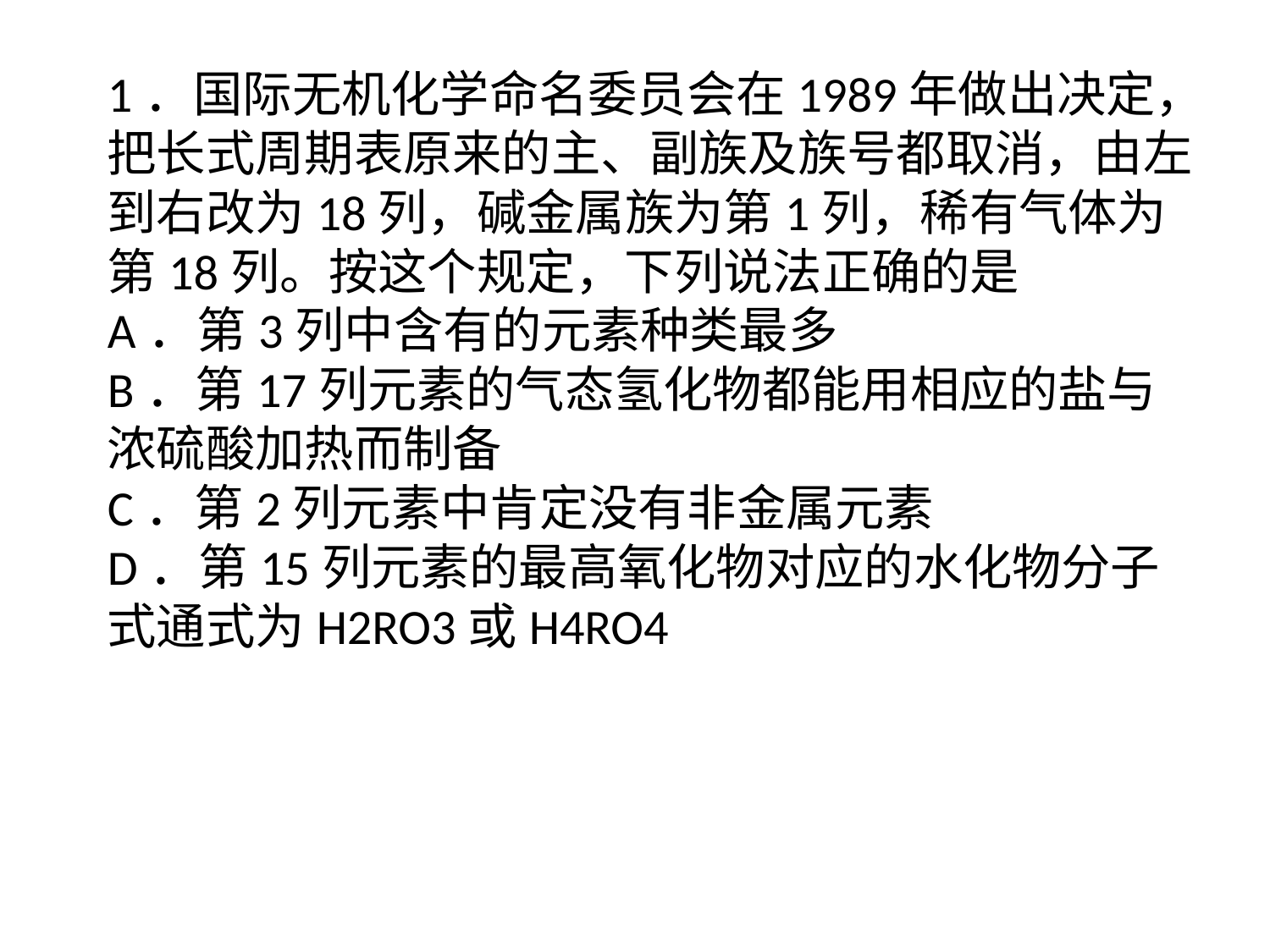

1．国际无机化学命名委员会在1989年做出决定，把长式周期表原来的主、副族及族号都取消，由左到右改为18列，碱金属族为第1列，稀有气体为第18列。按这个规定，下列说法正确的是
A．第3列中含有的元素种类最多
B．第17列元素的气态氢化物都能用相应的盐与浓硫酸加热而制备
C．第2列元素中肯定没有非金属元素
D．第15列元素的最高氧化物对应的水化物分子式通式为H2RO3或H4RO4